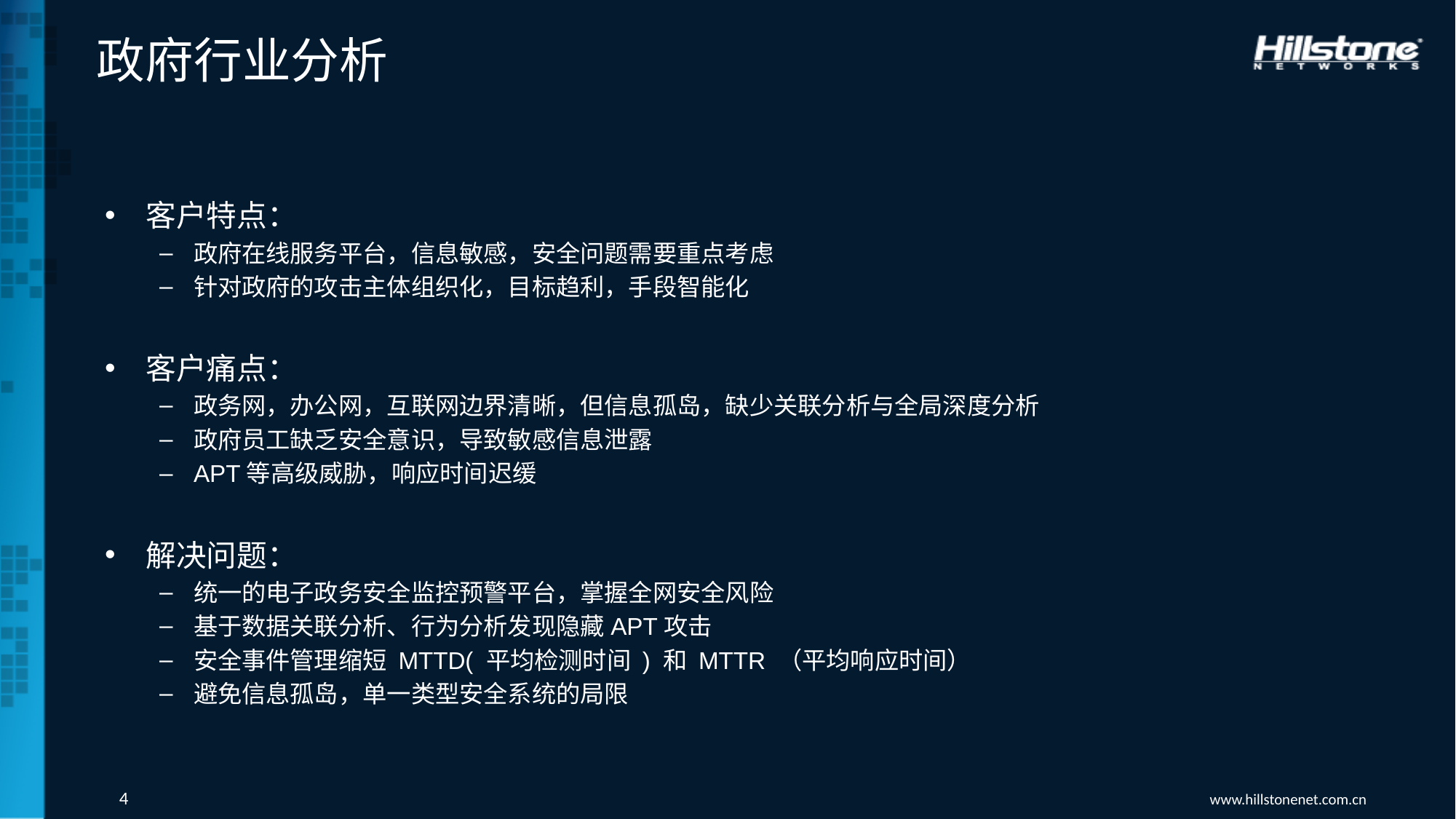

# 政府行业分析
客户特点：
政府在线服务平台，信息敏感，安全问题需要重点考虑
针对政府的攻击主体组织化，目标趋利，手段智能化

客户痛点：
政务网，办公网，互联网边界清晰，但信息孤岛，缺少关联分析与全局深度分析
政府员工缺乏安全意识，导致敏感信息泄露
APT等高级威胁，响应时间迟缓

解决问题：
统一的电子政务安全监控预警平台，掌握全网安全风险
基于数据关联分析、行为分析发现隐藏APT攻击
安全事件管理缩短 MTTD( 平均检测时间 ) 和 MTTR （平均响应时间）
避免信息孤岛，单一类型安全系统的局限